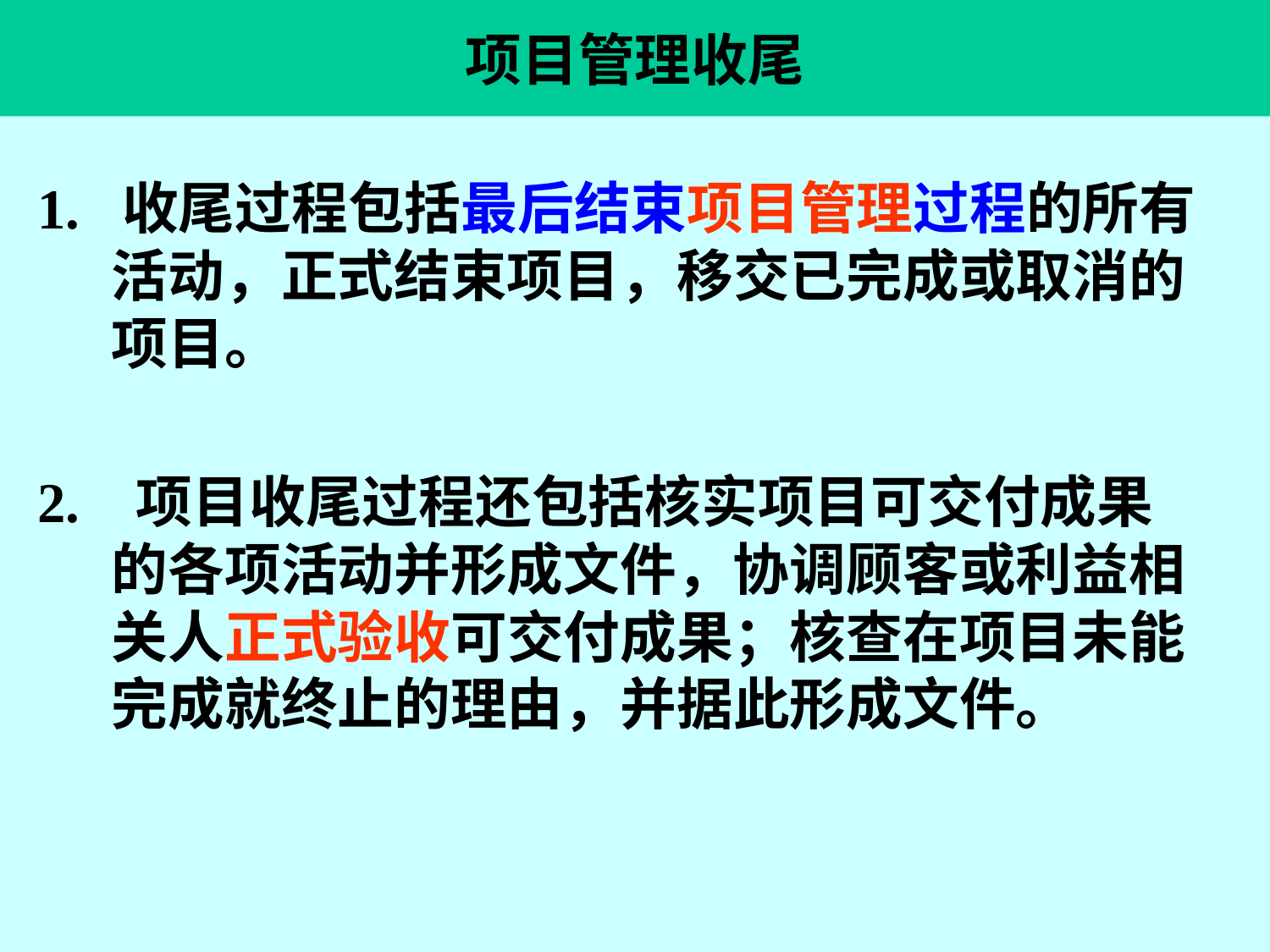

# 项目管理收尾
1.  收尾过程包括最后结束项目管理过程的所有活动，正式结束项目，移交已完成或取消的项目。

2.   项目收尾过程还包括核实项目可交付成果的各项活动并形成文件，协调顾客或利益相关人正式验收可交付成果；核查在项目未能完成就终止的理由，并据此形成文件。